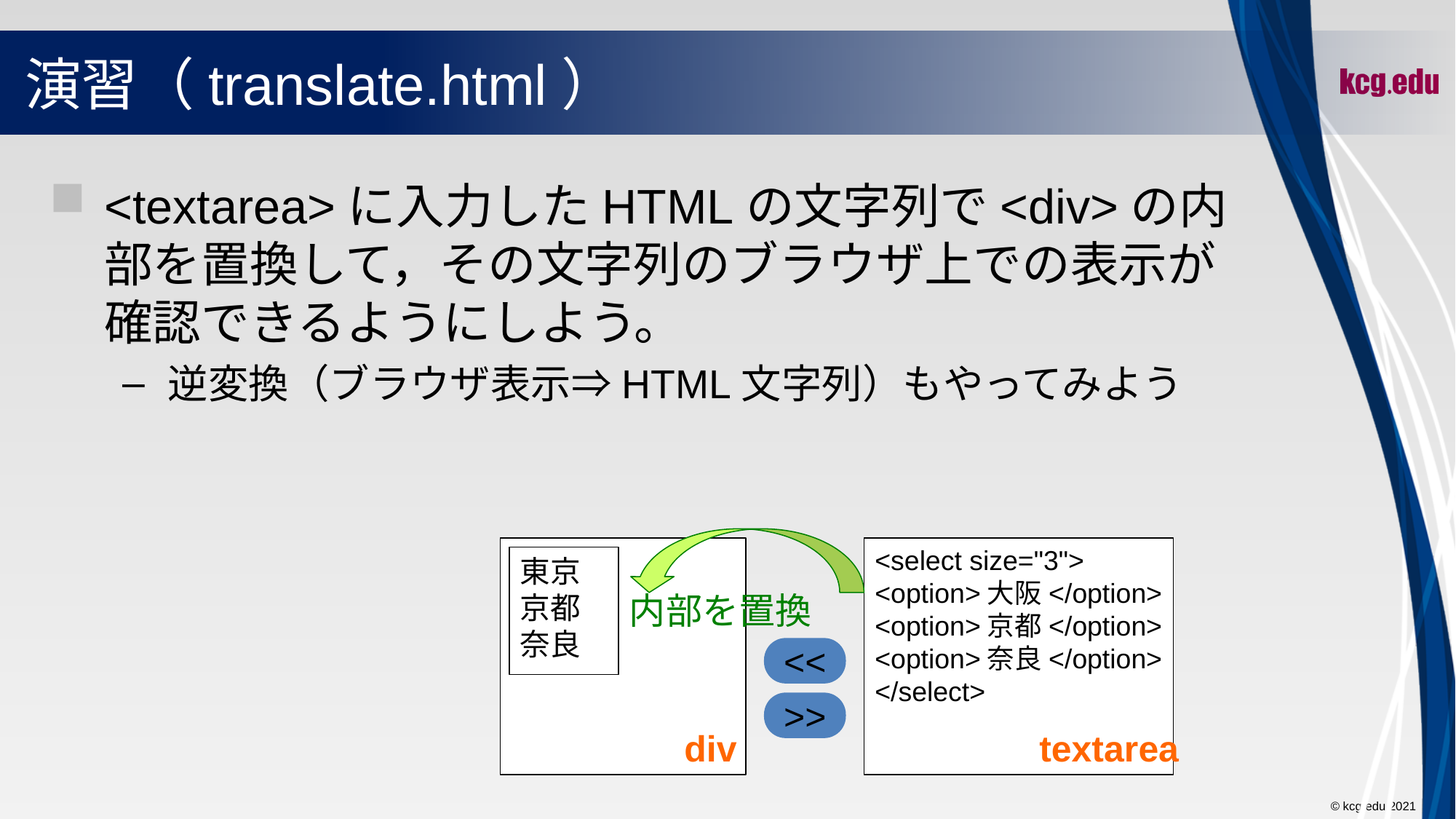

# 演習（translate.html）
<textarea>に入力したHTMLの文字列で<div>の内部を置換して，その文字列のブラウザ上での表示が確認できるようにしよう。
逆変換（ブラウザ表示⇒HTML文字列）もやってみよう

<select size="3">
<option>大阪</option>
<option>京都</option>
<option>奈良</option>
</select>
東京
京都
奈良
内部を置換
<<
>>
div
textarea